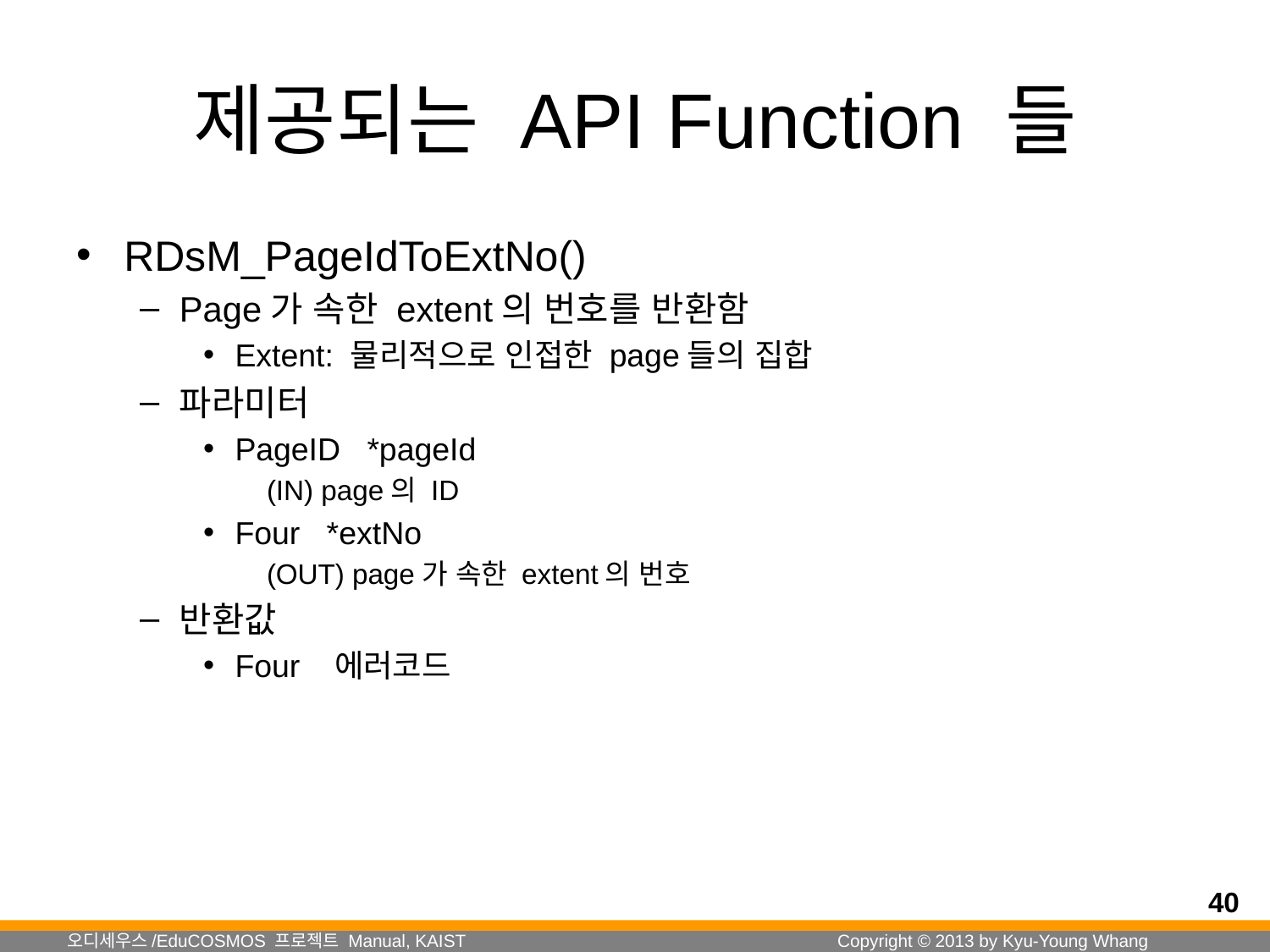

# 제공되는 API Function 들
RDsM_PageIdToExtNo()
Page가 속한 extent의 번호를 반환함
Extent: 물리적으로 인접한 page들의 집합
파라미터
PageID   *pageId
(IN) page의 ID
Four   *extNo
(OUT) page가 속한 extent의 번호
반환값
Four   에러코드